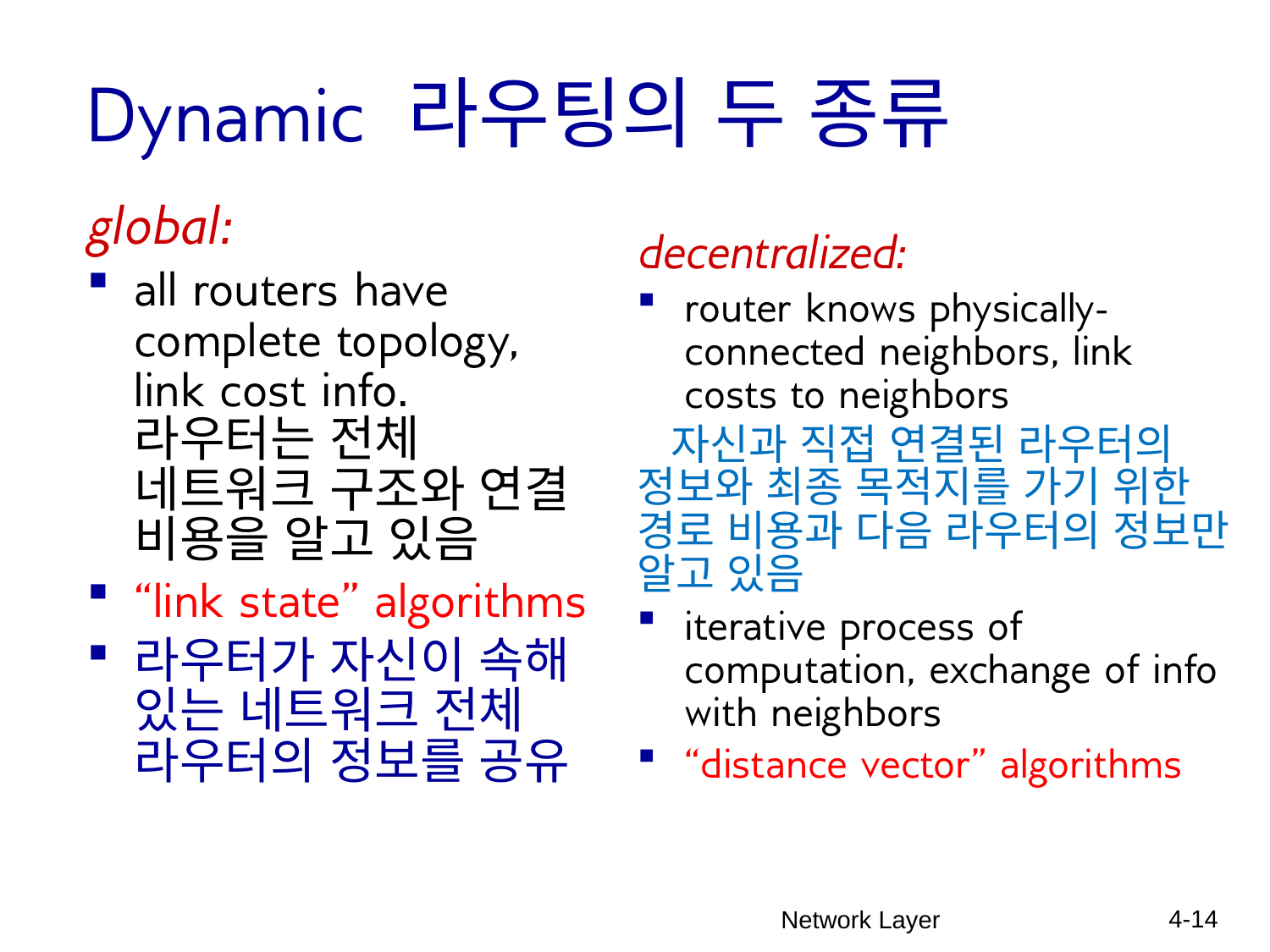

# Dynamic 라우팅의 두 종류
global:
all routers have complete topology, link cost info. 라우터는 전체 네트워크 구조와 연결 비용을 알고 있음
“link state” algorithms
라우터가 자신이 속해 있는 네트워크 전체 라우터의 정보를 공유
decentralized:
router knows physically-connected neighbors, link costs to neighbors
  자신과 직접 연결된 라우터의 정보와 최종 목적지를 가기 위한 경로 비용과 다음 라우터의 정보만 알고 있음
iterative process of computation, exchange of info with neighbors
“distance vector” algorithms

4-14
Network Layer